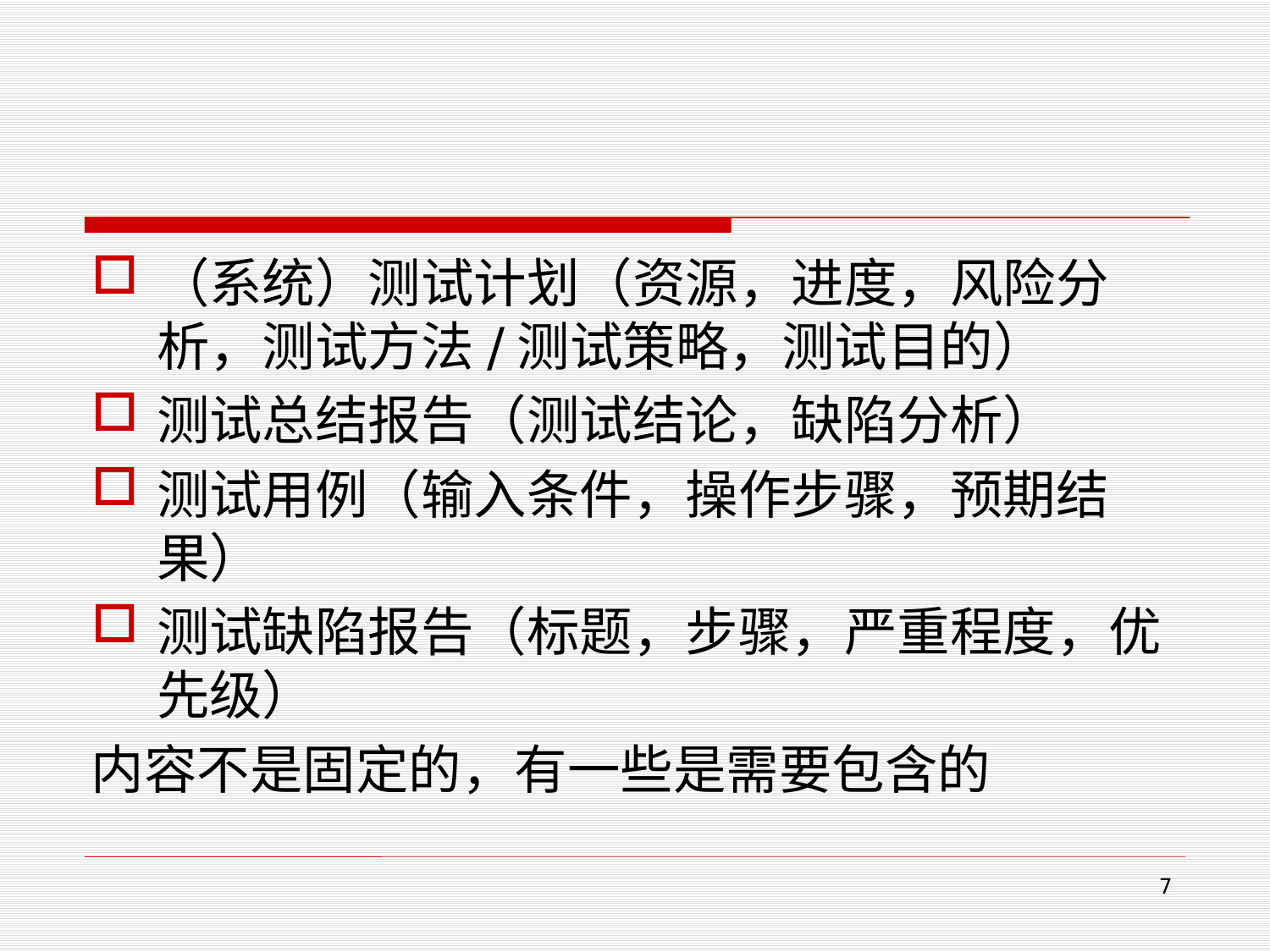

#
（系统）测试计划（资源，进度，风险分析，测试方法/测试策略，测试目的）
测试总结报告（测试结论，缺陷分析）
测试用例（输入条件，操作步骤，预期结果）
测试缺陷报告（标题，步骤，严重程度，优先级）
内容不是固定的，有一些是需要包含的
7